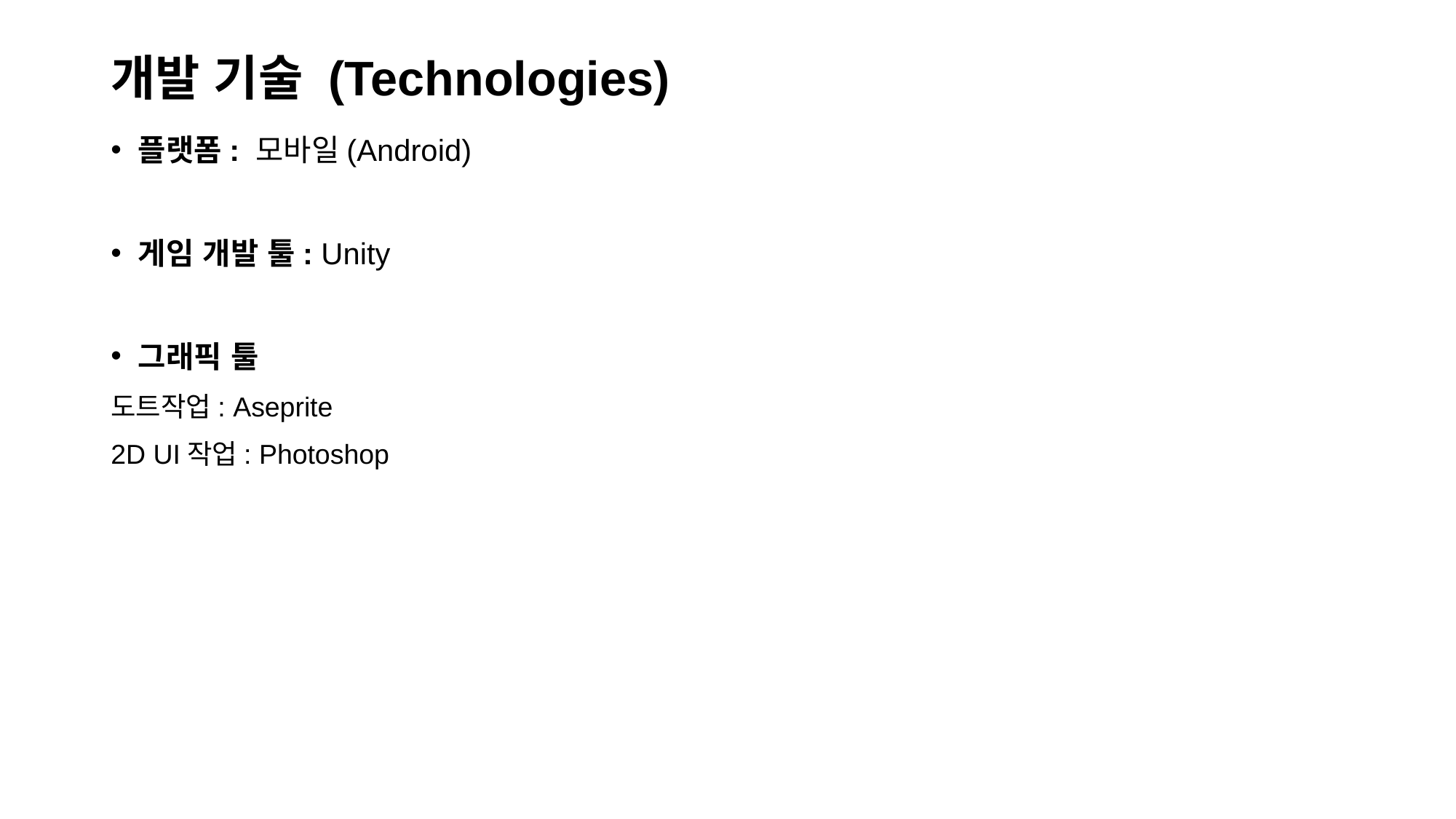

# 개발 기술 (Technologies)
플랫폼: 모바일(Android)

게임 개발 툴: Unity

그래픽 툴
도트작업: Aseprite
2D UI작업: Photoshop